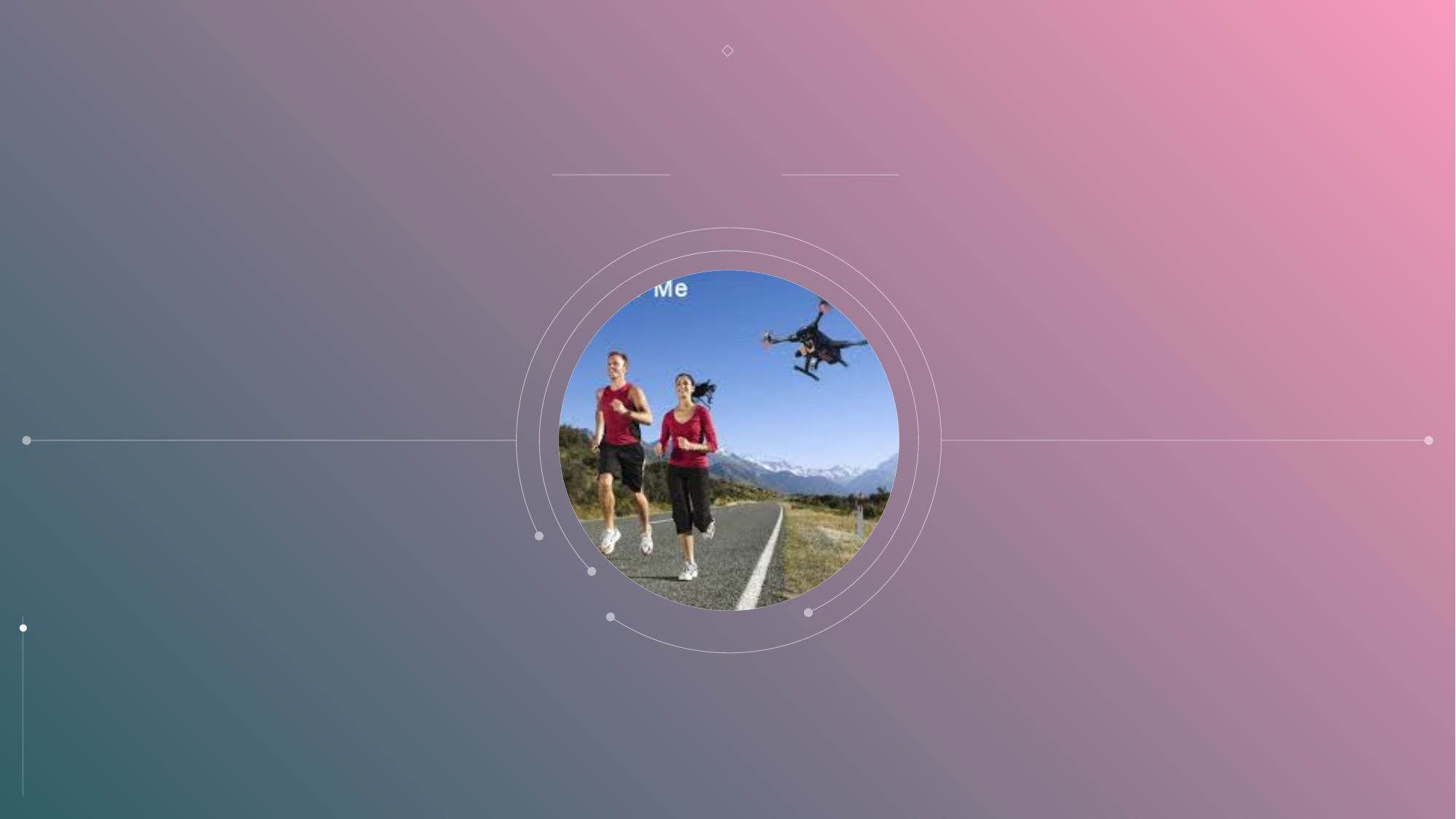

# 아기 보호 드론
Idea 1

Explanation
Concept
Function
Practicality
Problem

Drone Dragonfly
3